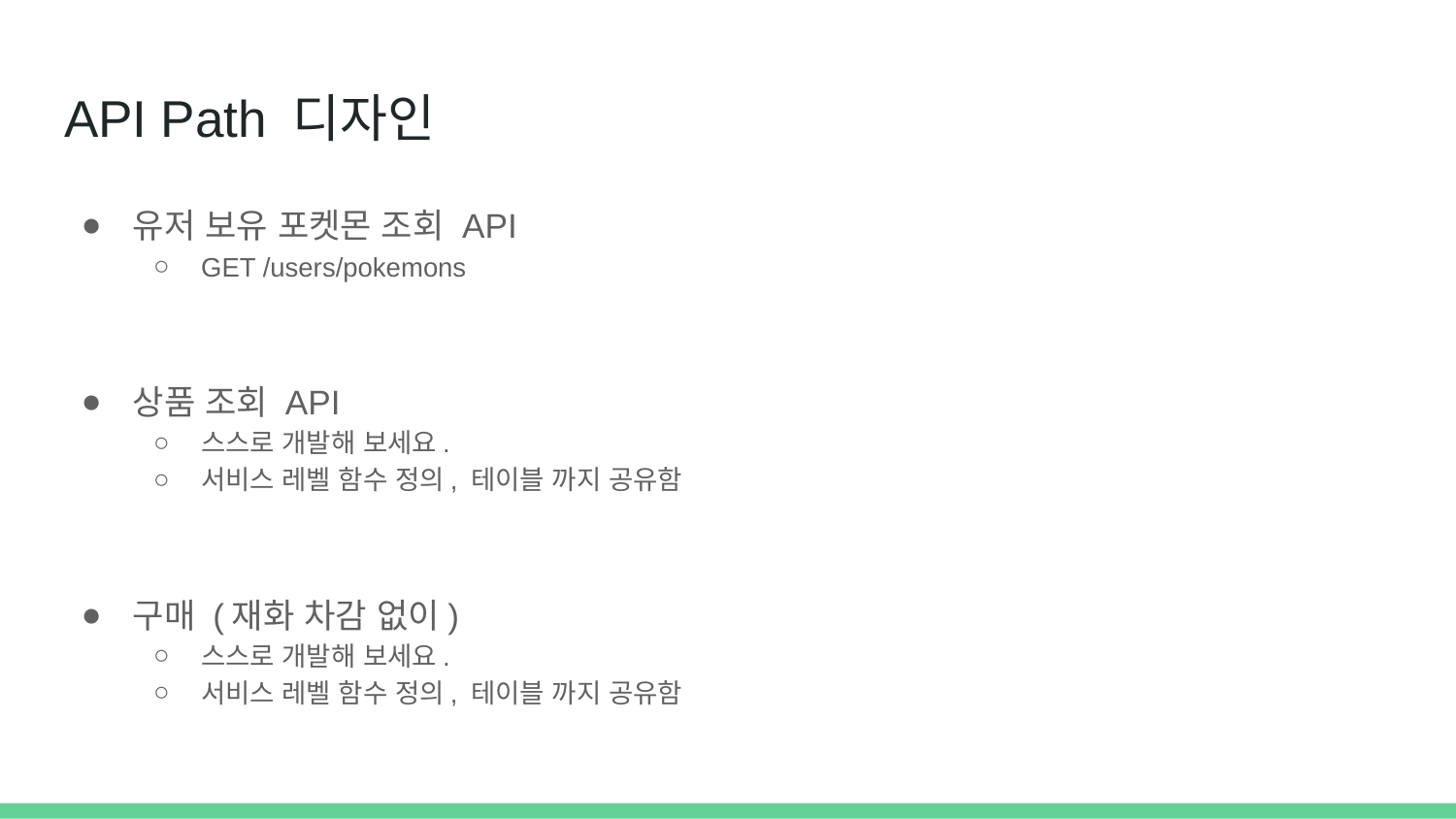

# API Path 디자인
유저 보유 포켓몬 조회 API
GET /users/pokemons

상품 조회 API
스스로 개발해 보세요.
서비스 레벨 함수 정의, 테이블 까지 공유함

구매 (재화 차감 없이)
스스로 개발해 보세요.
서비스 레벨 함수 정의, 테이블 까지 공유함